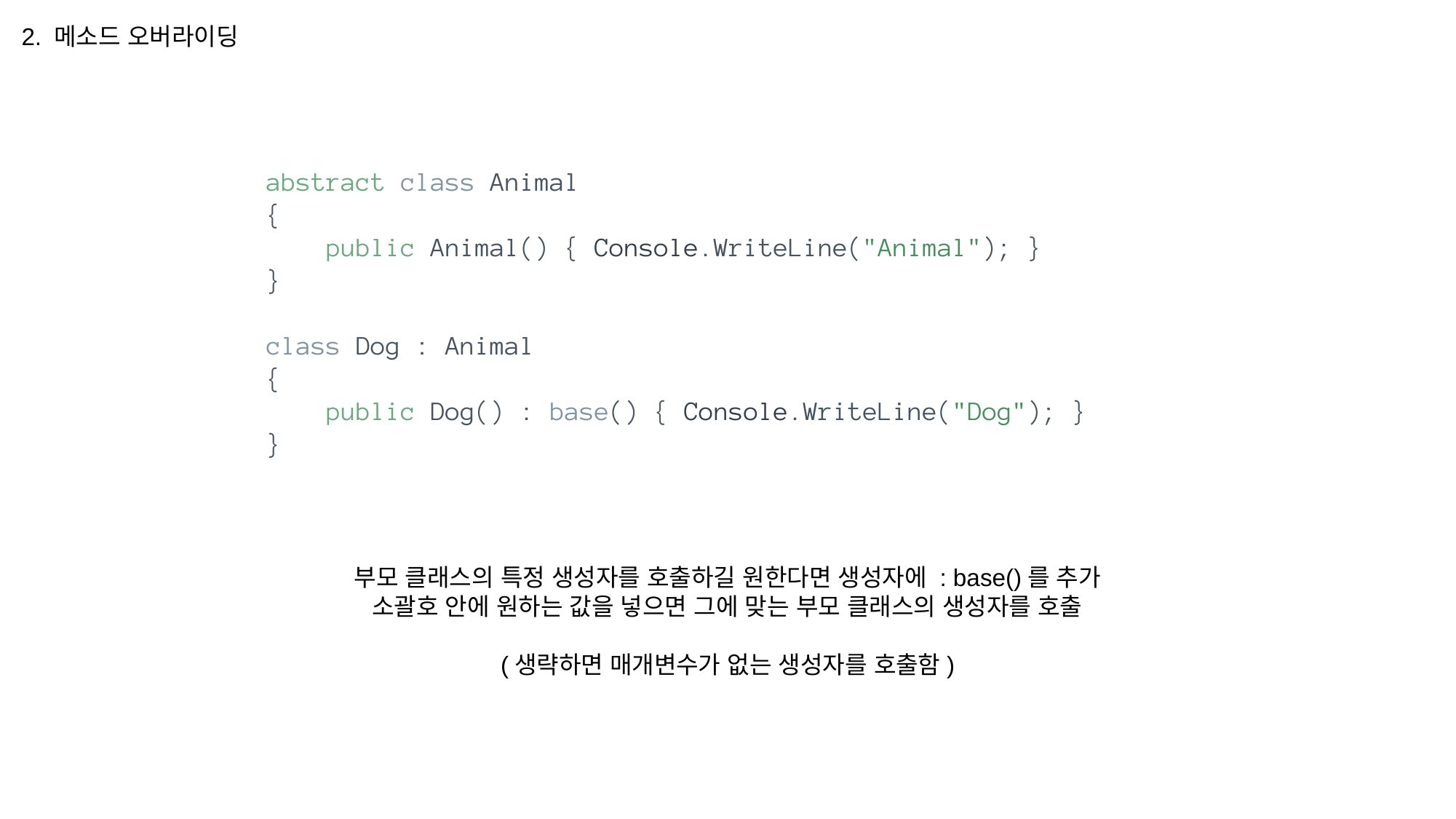

2. 메소드 오버라이딩
abstract class Animal
{
    public Animal() { Console.WriteLine("Animal"); }
}
class Dog : Animal
{
    public Dog() : base() { Console.WriteLine("Dog"); }
}
부모 클래스의 특정 생성자를 호출하길 원한다면 생성자에 : base()를 추가
소괄호 안에 원하는 값을 넣으면 그에 맞는 부모 클래스의 생성자를 호출

(생략하면 매개변수가 없는 생성자를 호출함)